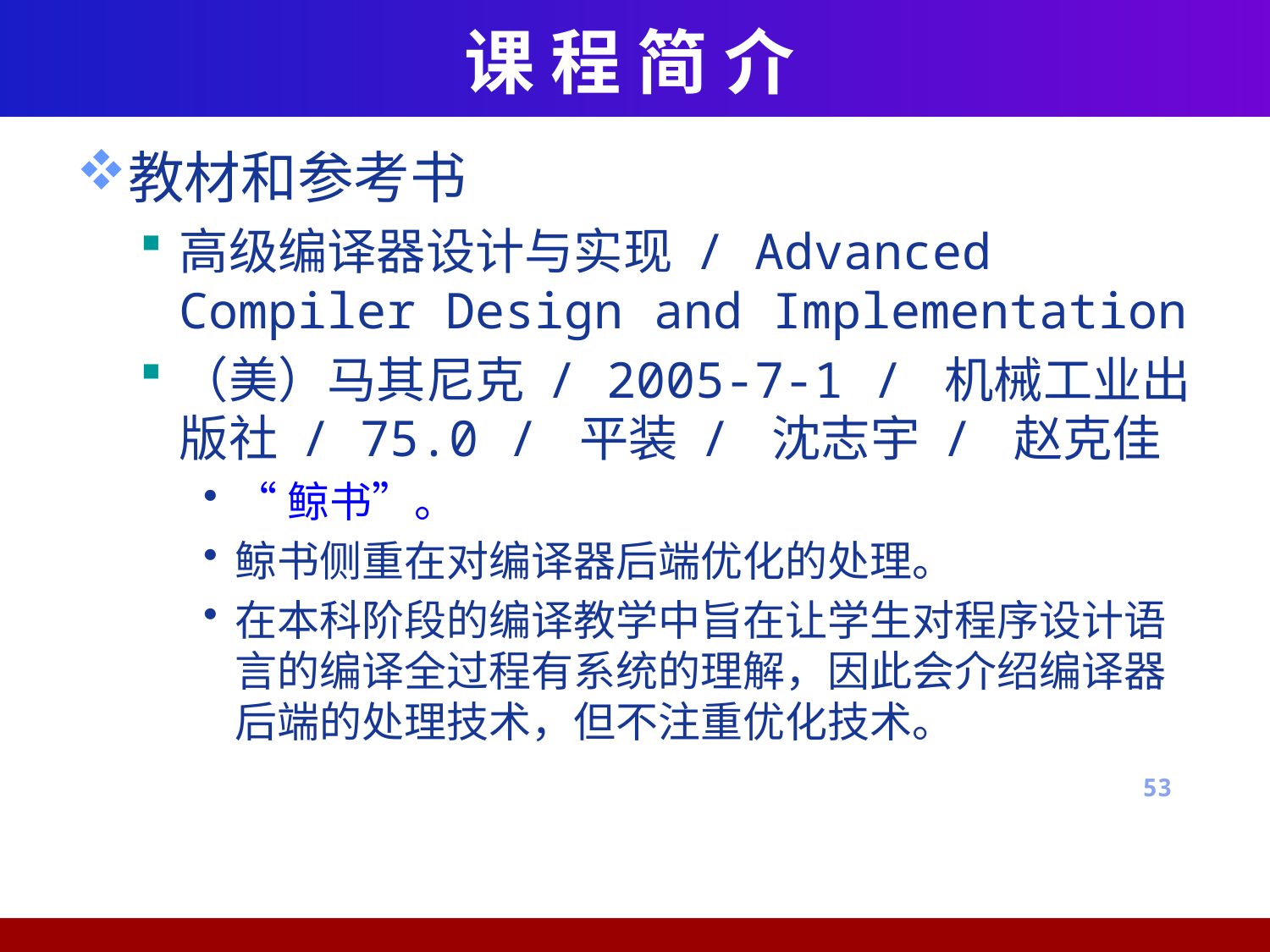

# 课 程 简 介
教材和参考书
高级编译器设计与实现 / Advanced Compiler Design and Implementation
（美）马其尼克 / 2005-7-1 / 机械工业出版社 / 75.0 / 平装 / 沈志宇 / 赵克佳
“鲸书”。
鲸书侧重在对编译器后端优化的处理。
在本科阶段的编译教学中旨在让学生对程序设计语言的编译全过程有系统的理解，因此会介绍编译器后端的处理技术，但不注重优化技术。

53